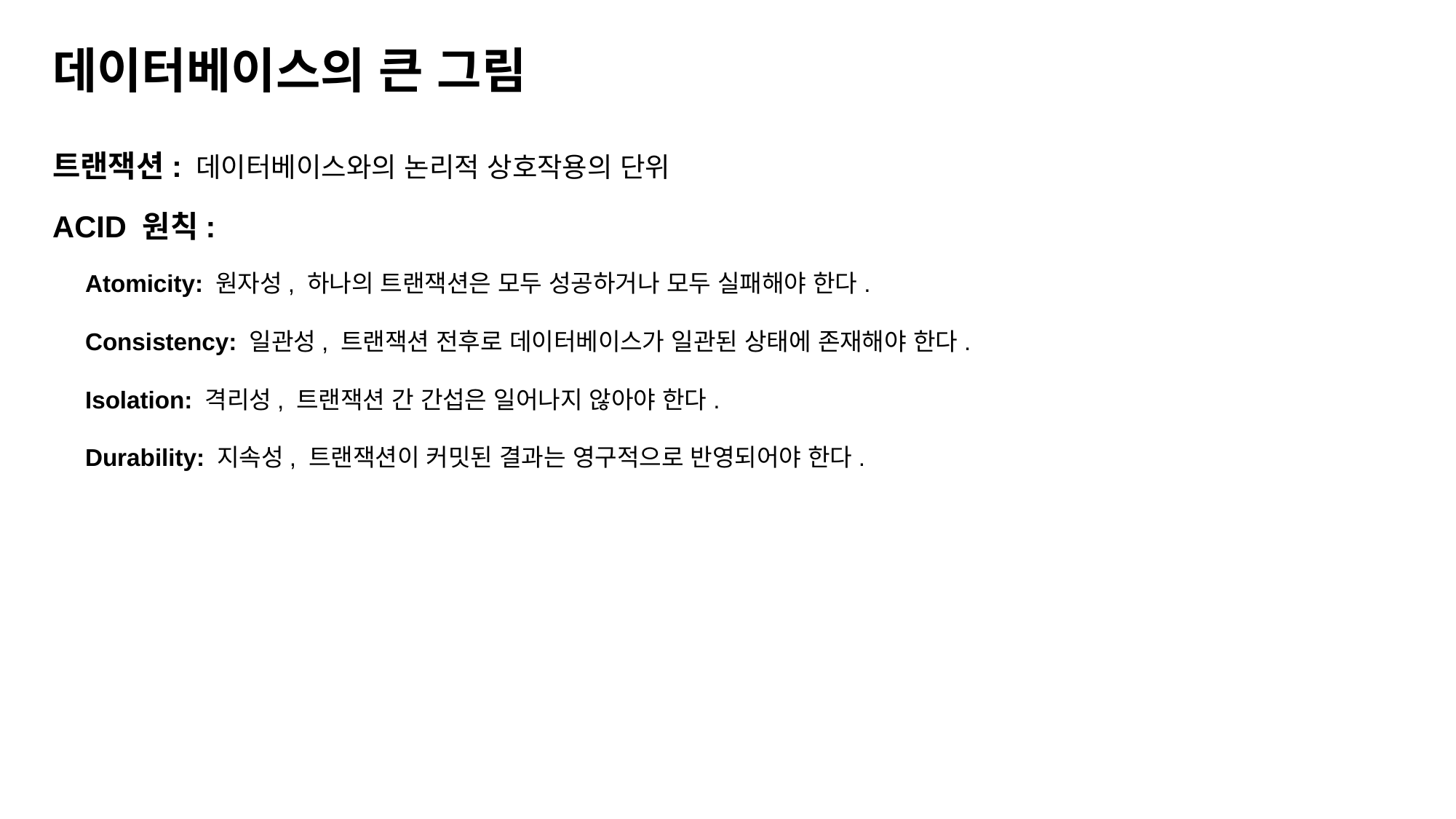

데이터베이스의 큰 그림
트랜잭션: 데이터베이스와의 논리적 상호작용의 단위
ACID 원칙:
Atomicity: 원자성, 하나의 트랜잭션은 모두 성공하거나 모두 실패해야 한다.

Consistency: 일관성, 트랜잭션 전후로 데이터베이스가 일관된 상태에 존재해야 한다.

Isolation: 격리성, 트랜잭션 간 간섭은 일어나지 않아야 한다.

Durability: 지속성, 트랜잭션이 커밋된 결과는 영구적으로 반영되어야 한다.